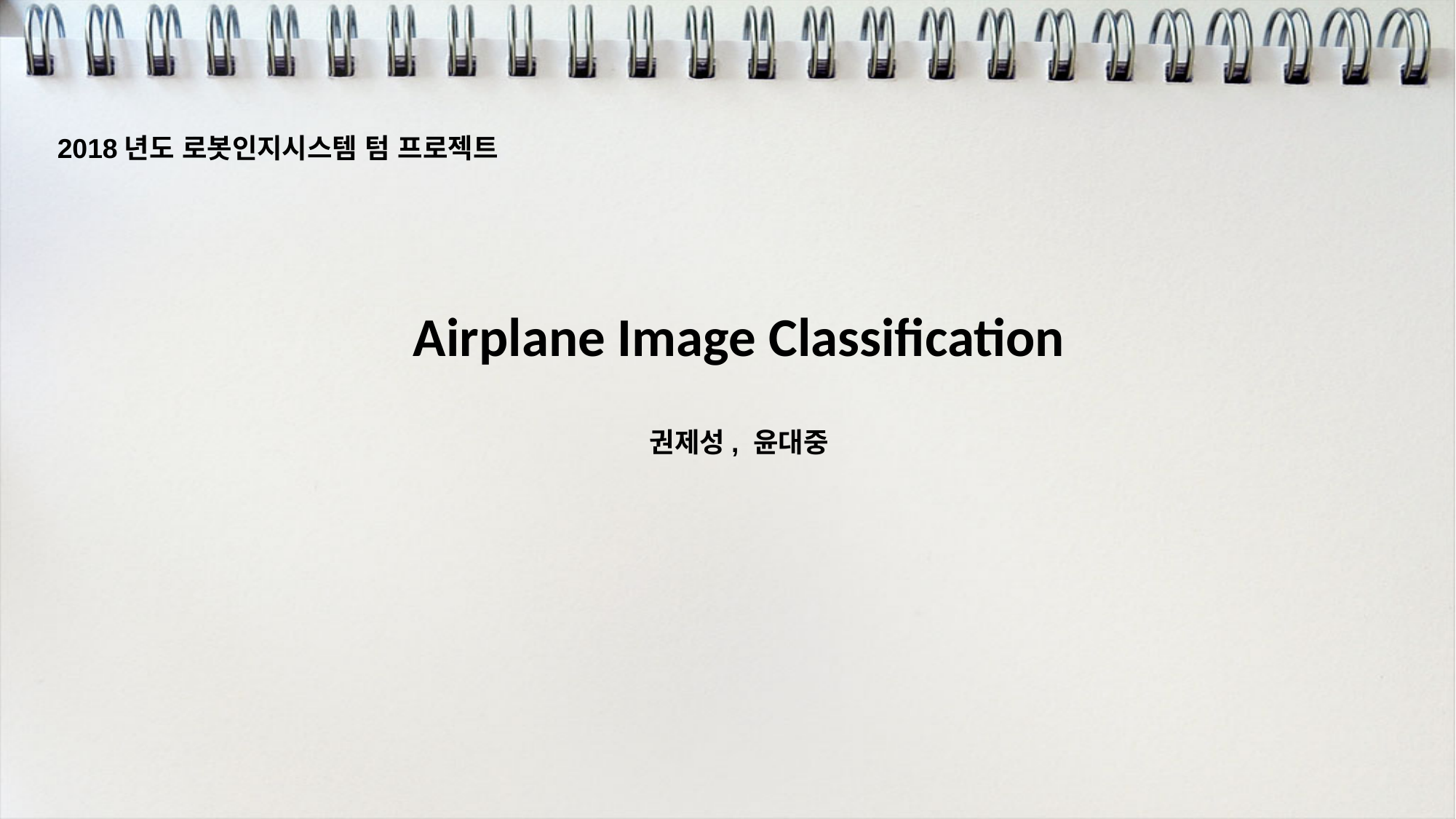

2018년도 로봇인지시스템 텀 프로젝트
Airplane Image Classification
권제성, 윤대중